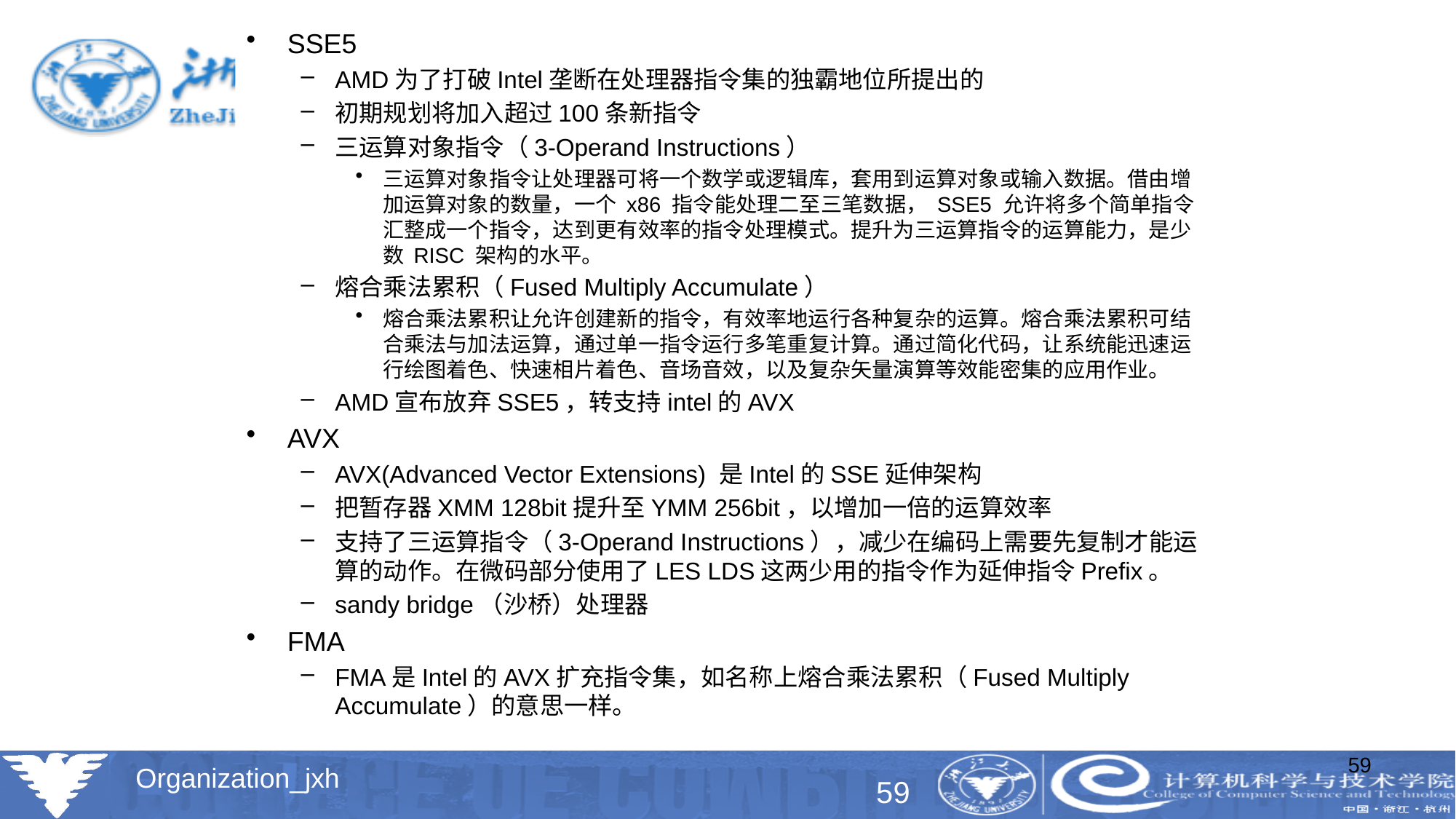

#
SSE5
AMD为了打破Intel垄断在处理器指令集的独霸地位所提出的
初期规划将加入超过100条新指令
三运算对象指令（3-Operand Instructions）
三运算对象指令让处理器可将一个数学或逻辑库，套用到运算对象或输入数据。借由增加运算对象的数量，一个 x86 指令能处理二至三笔数据， SSE5 允许将多个简单指令汇整成一个指令，达到更有效率的指令处理模式。提升为三运算指令的运算能力，是少数 RISC 架构的水平。
熔合乘法累积（Fused Multiply Accumulate）
熔合乘法累积让允许创建新的指令，有效率地运行各种复杂的运算。熔合乘法累积可结合乘法与加法运算，通过单一指令运行多笔重复计算。通过简化代码，让系统能迅速运行绘图着色、快速相片着色、音场音效，以及复杂矢量演算等效能密集的应用作业。
AMD宣布放弃SSE5，转支持intel的AVX
AVX
AVX(Advanced Vector Extensions) 是Intel的SSE延伸架构
把暂存器XMM 128bit提升至YMM 256bit，以增加一倍的运算效率
支持了三运算指令（3-Operand Instructions），减少在编码上需要先复制才能运算的动作。在微码部分使用了LES LDS这两少用的指令作为延伸指令Prefix。
sandy bridge（沙桥）处理器
FMA
FMA是Intel的AVX扩充指令集，如名称上熔合乘法累积（Fused Multiply Accumulate）的意思一样。
59